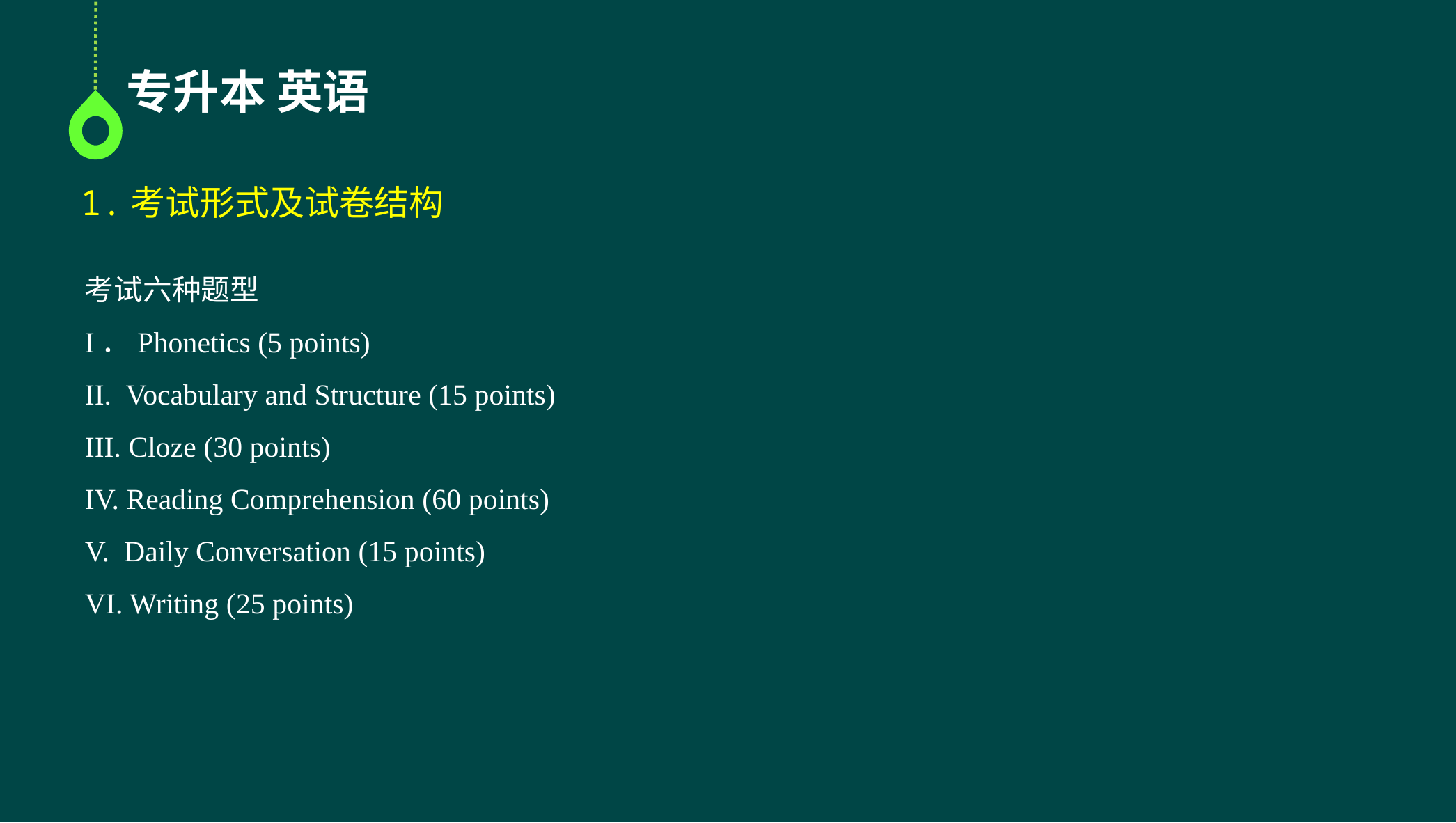

专升本 英语
1.考试形式及试卷结构
考试六种题型
I．Phonetics (5 points)
II.  Vocabulary and Structure (15 points)
III. Cloze (30 points)
IV. Reading Comprehension (60 points)
V.  Daily Conversation (15 points)
VI. Writing (25 points)